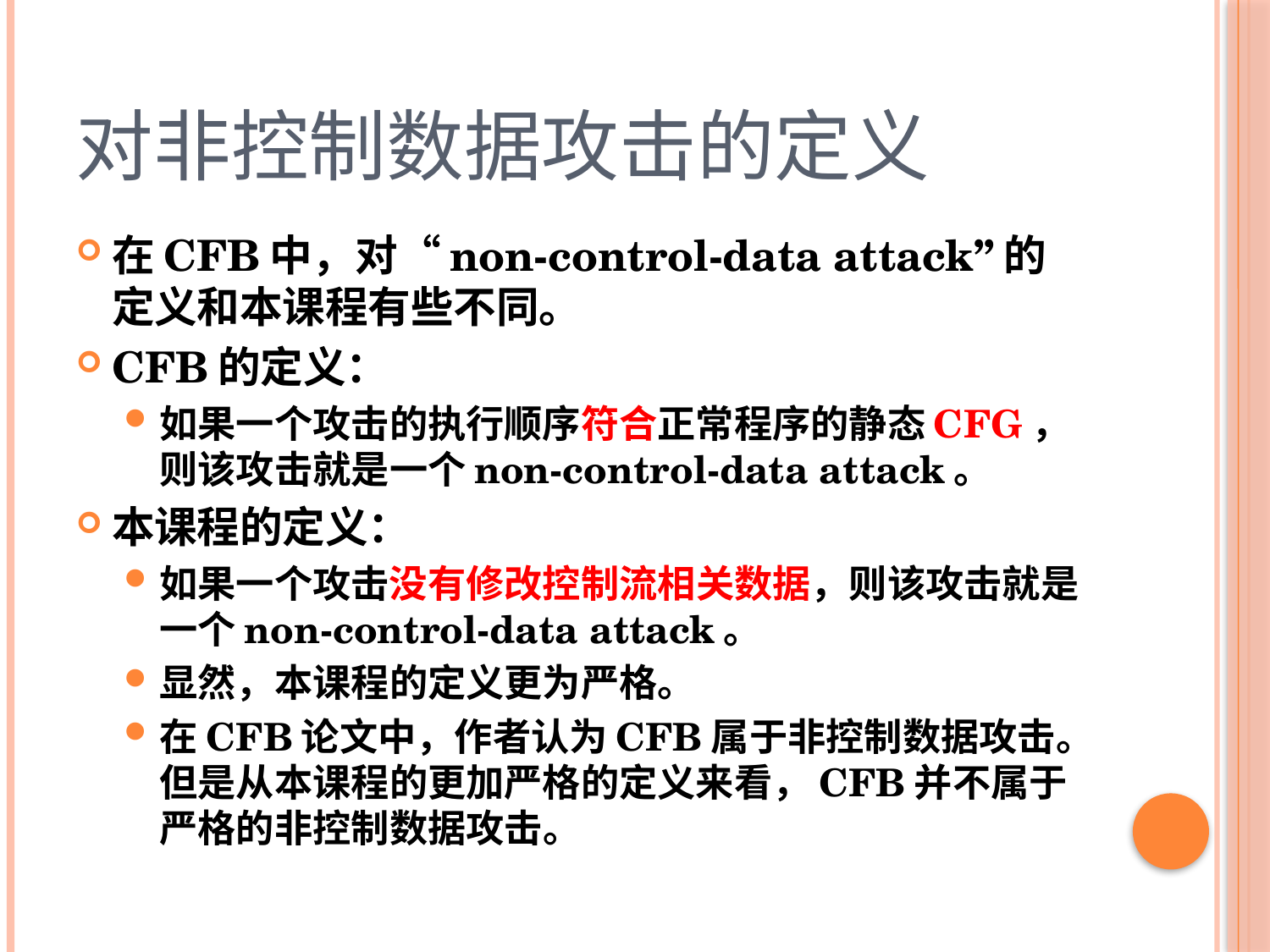

# 对非控制数据攻击的定义
在CFB中，对“non-control-data attack”的定义和本课程有些不同。
CFB的定义：
如果一个攻击的执行顺序符合正常程序的静态CFG，则该攻击就是一个non-control-data attack。
本课程的定义：
如果一个攻击没有修改控制流相关数据，则该攻击就是一个non-control-data attack。
显然，本课程的定义更为严格。
在CFB论文中，作者认为CFB属于非控制数据攻击。但是从本课程的更加严格的定义来看，CFB并不属于严格的非控制数据攻击。